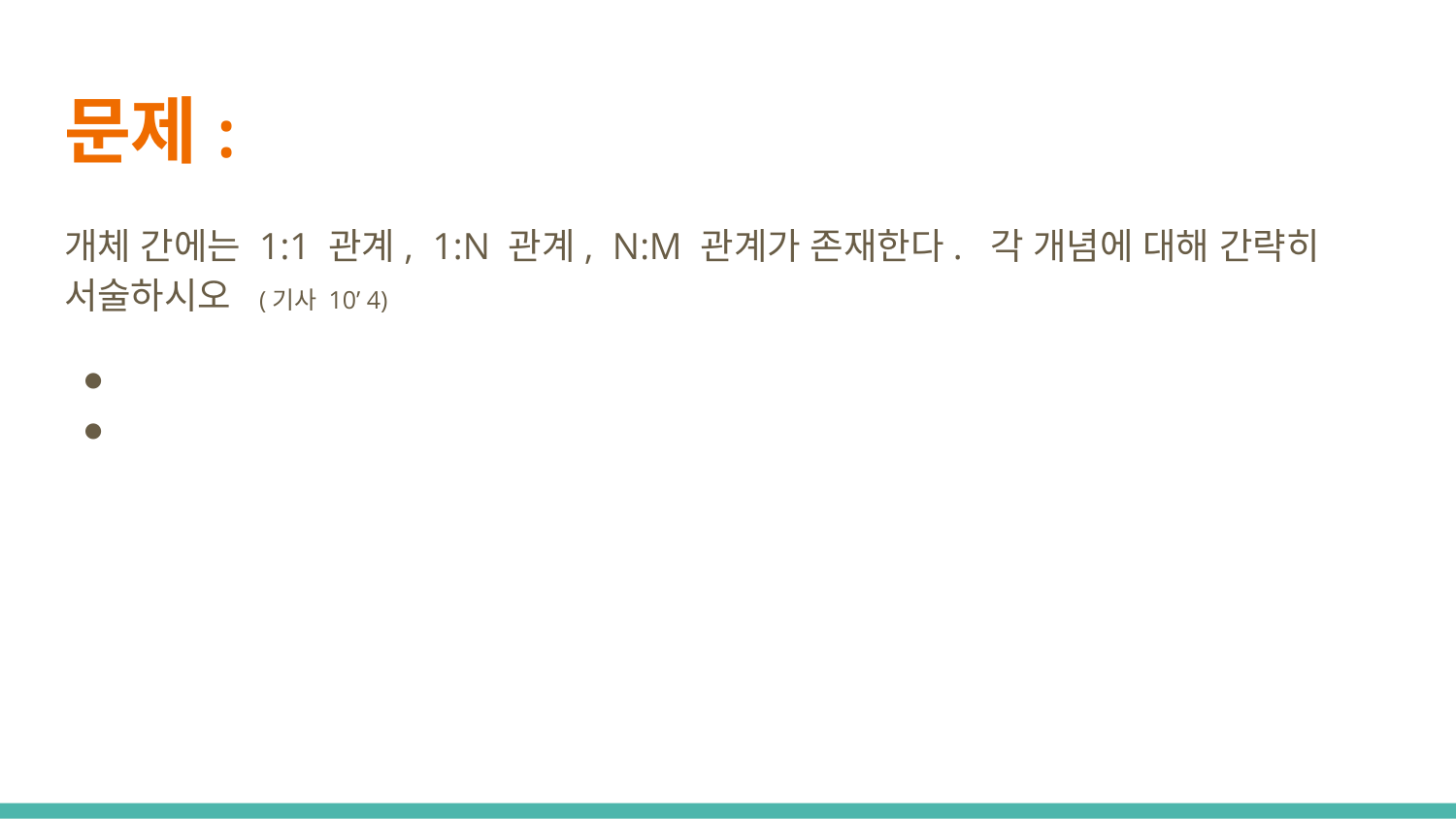

# 문제:
개체 간에는 1:1 관계,  1:N 관계,  N:M 관계가 존재한다.  각 개념에 대해 간략히 서술하시오  (기사 10’ 4)